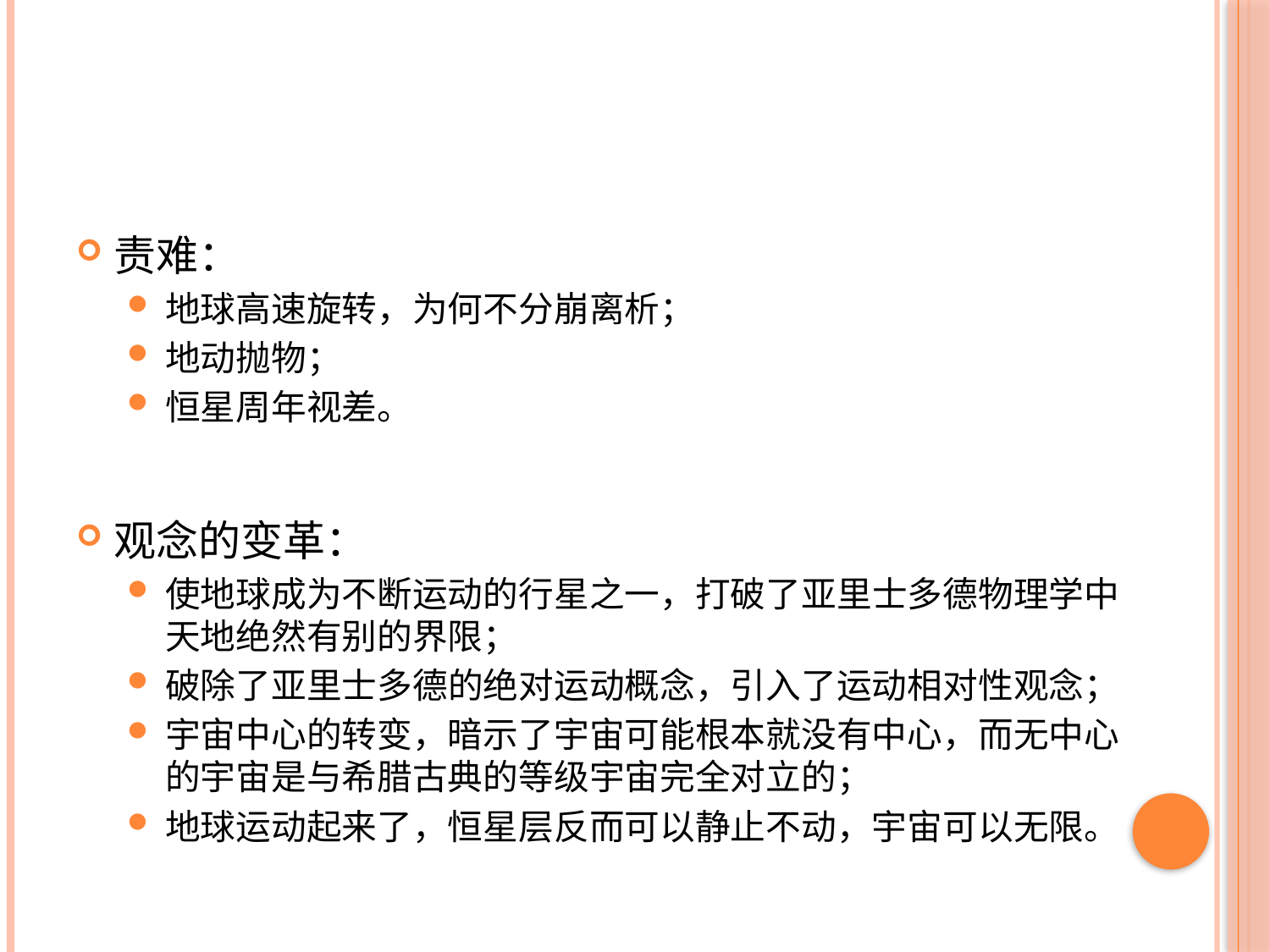

#
责难：
地球高速旋转，为何不分崩离析；
地动抛物；
恒星周年视差。

观念的变革：
使地球成为不断运动的行星之一，打破了亚里士多德物理学中天地绝然有别的界限；
破除了亚里士多德的绝对运动概念，引入了运动相对性观念；
宇宙中心的转变，暗示了宇宙可能根本就没有中心，而无中心的宇宙是与希腊古典的等级宇宙完全对立的；
地球运动起来了，恒星层反而可以静止不动，宇宙可以无限。